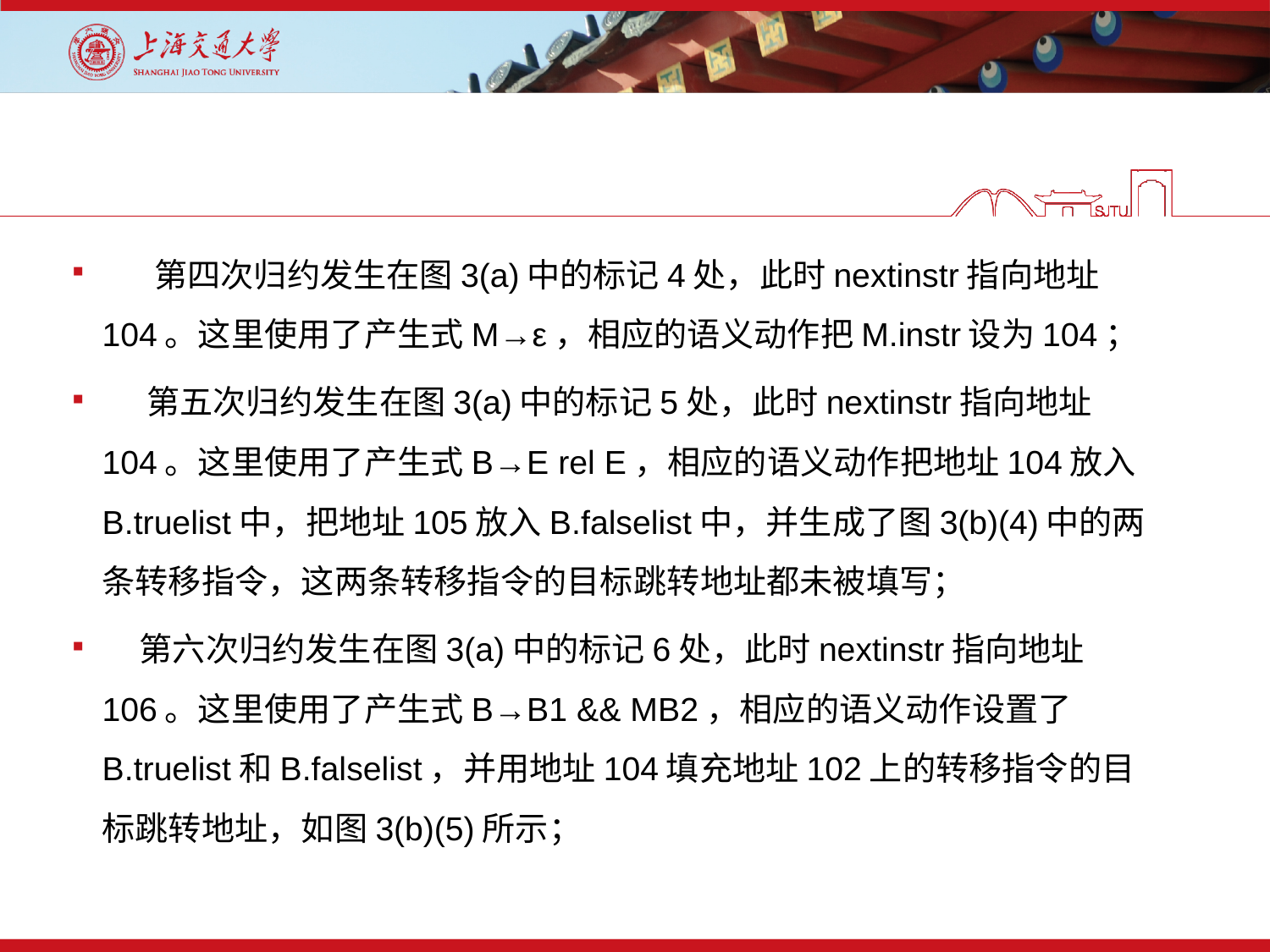

#
      第四次归约发生在图3(a)中的标记4处，此时nextinstr指向地址104。这里使用了产生式M→ε，相应的语义动作把M.instr设为104；
     第五次归约发生在图3(a)中的标记5处，此时nextinstr指向地址104。这里使用了产生式B→E rel E，相应的语义动作把地址104放入B.truelist中，把地址105放入B.falselist中，并生成了图3(b)(4)中的两条转移指令，这两条转移指令的目标跳转地址都未被填写；
    第六次归约发生在图3(a)中的标记6处，此时nextinstr指向地址106。这里使用了产生式B→B1 && MB2，相应的语义动作设置了B.truelist和B.falselist，并用地址104填充地址102上的转移指令的目标跳转地址，如图3(b)(5)所示；